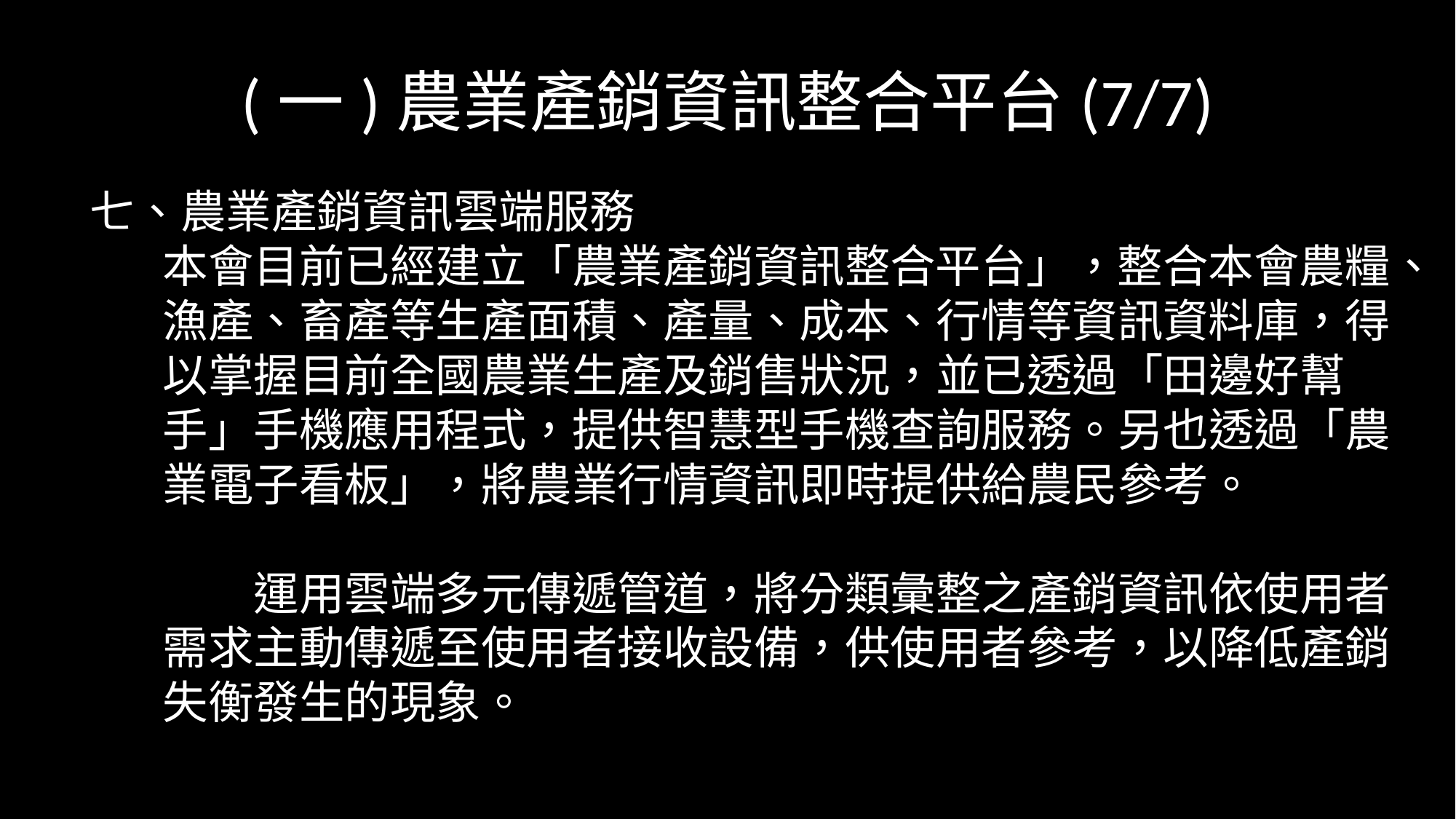

# (一)農業產銷資訊整合平台(7/7)
七、農業產銷資訊雲端服務
本會目前已經建立「農業產銷資訊整合平台」，整合本會農糧、漁產、畜產等生產面積、產量、成本、行情等資訊資料庫，得以掌握目前全國農業生產及銷售狀況，並已透過「田邊好幫手」手機應用程式，提供智慧型手機查詢服務。另也透過「農業電子看板」，將農業行情資訊即時提供給農民參考。

　　運用雲端多元傳遞管道，將分類彙整之產銷資訊依使用者需求主動傳遞至使用者接收設備，供使用者參考，以降低產銷失衡發生的現象。